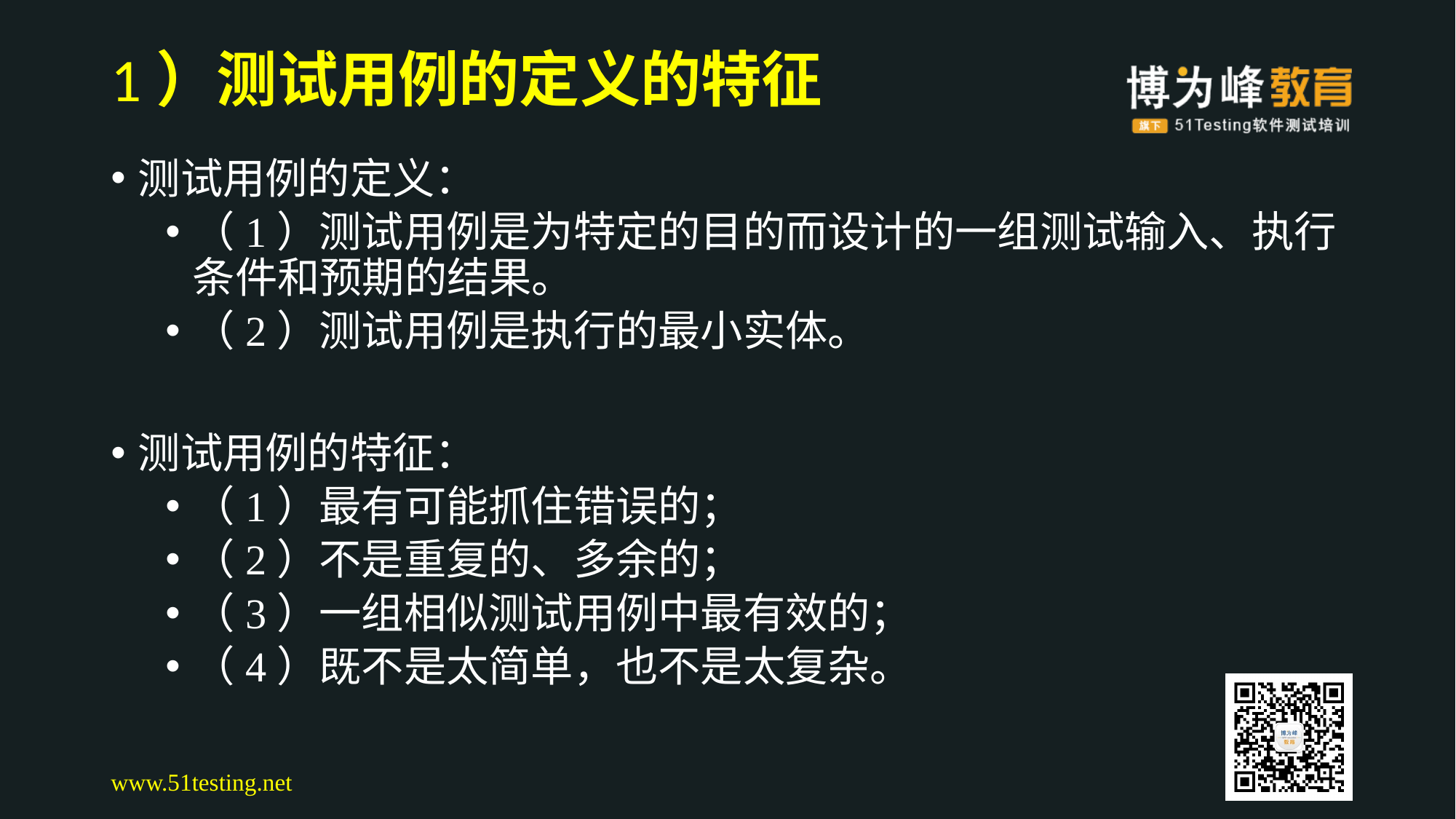

# 1）测试用例的定义的特征
测试用例的定义：
（1）测试用例是为特定的目的而设计的一组测试输入、执行条件和预期的结果。
（2）测试用例是执行的最小实体。

测试用例的特征：
（1）最有可能抓住错误的；
（2）不是重复的、多余的；
（3）一组相似测试用例中最有效的；
（4）既不是太简单，也不是太复杂。

www.51testing.net